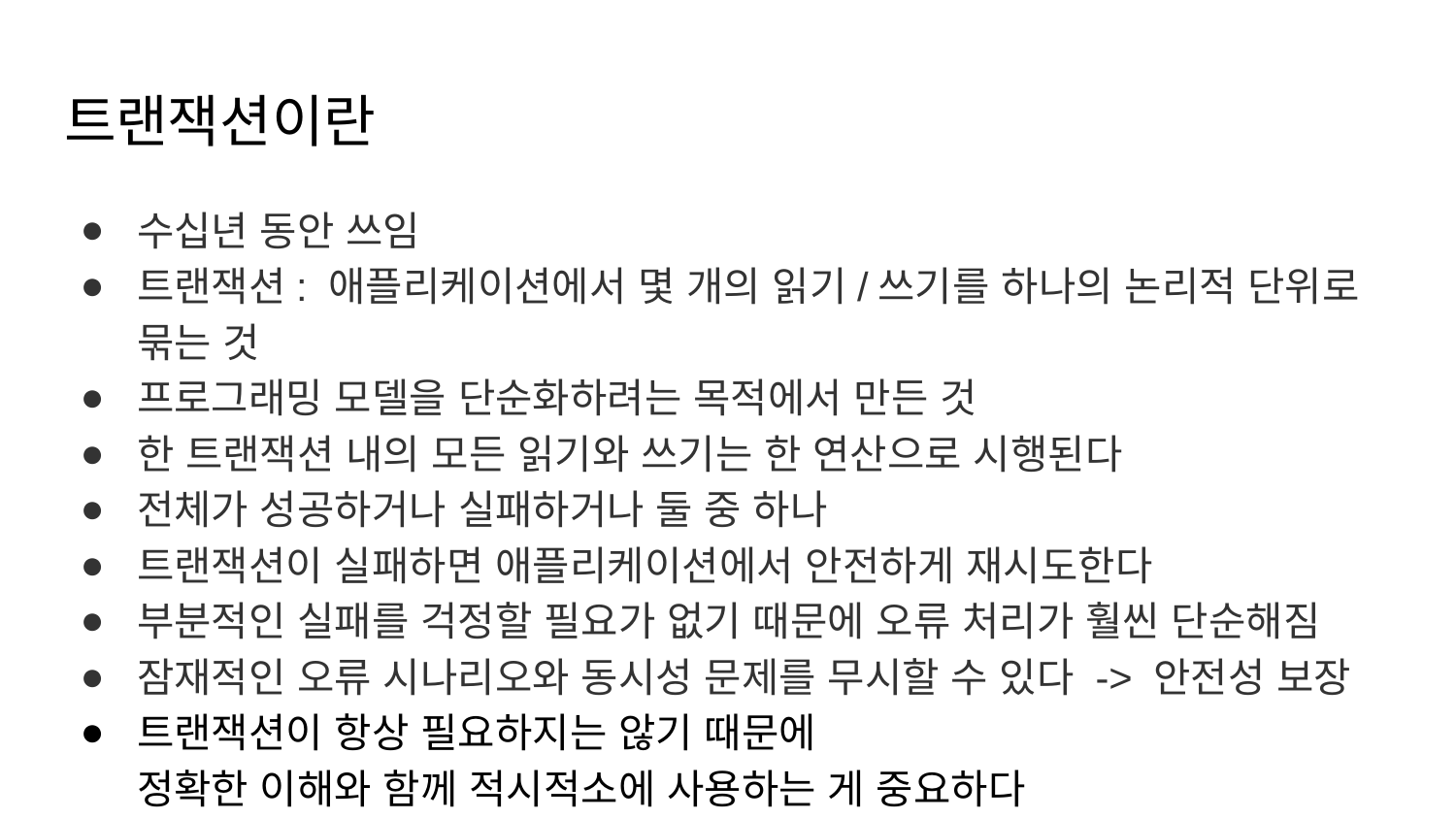

# 트랜잭션이란
수십년 동안 쓰임
트랜잭션: 애플리케이션에서 몇 개의 읽기/쓰기를 하나의 논리적 단위로 묶는 것
프로그래밍 모델을 단순화하려는 목적에서 만든 것
한 트랜잭션 내의 모든 읽기와 쓰기는 한 연산으로 시행된다
전체가 성공하거나 실패하거나 둘 중 하나
트랜잭션이 실패하면 애플리케이션에서 안전하게 재시도한다
부분적인 실패를 걱정할 필요가 없기 때문에 오류 처리가 훨씬 단순해짐
잠재적인 오류 시나리오와 동시성 문제를 무시할 수 있다 -> 안전성 보장
트랜잭션이 항상 필요하지는 않기 때문에
정확한 이해와 함께 적시적소에 사용하는 게 중요하다